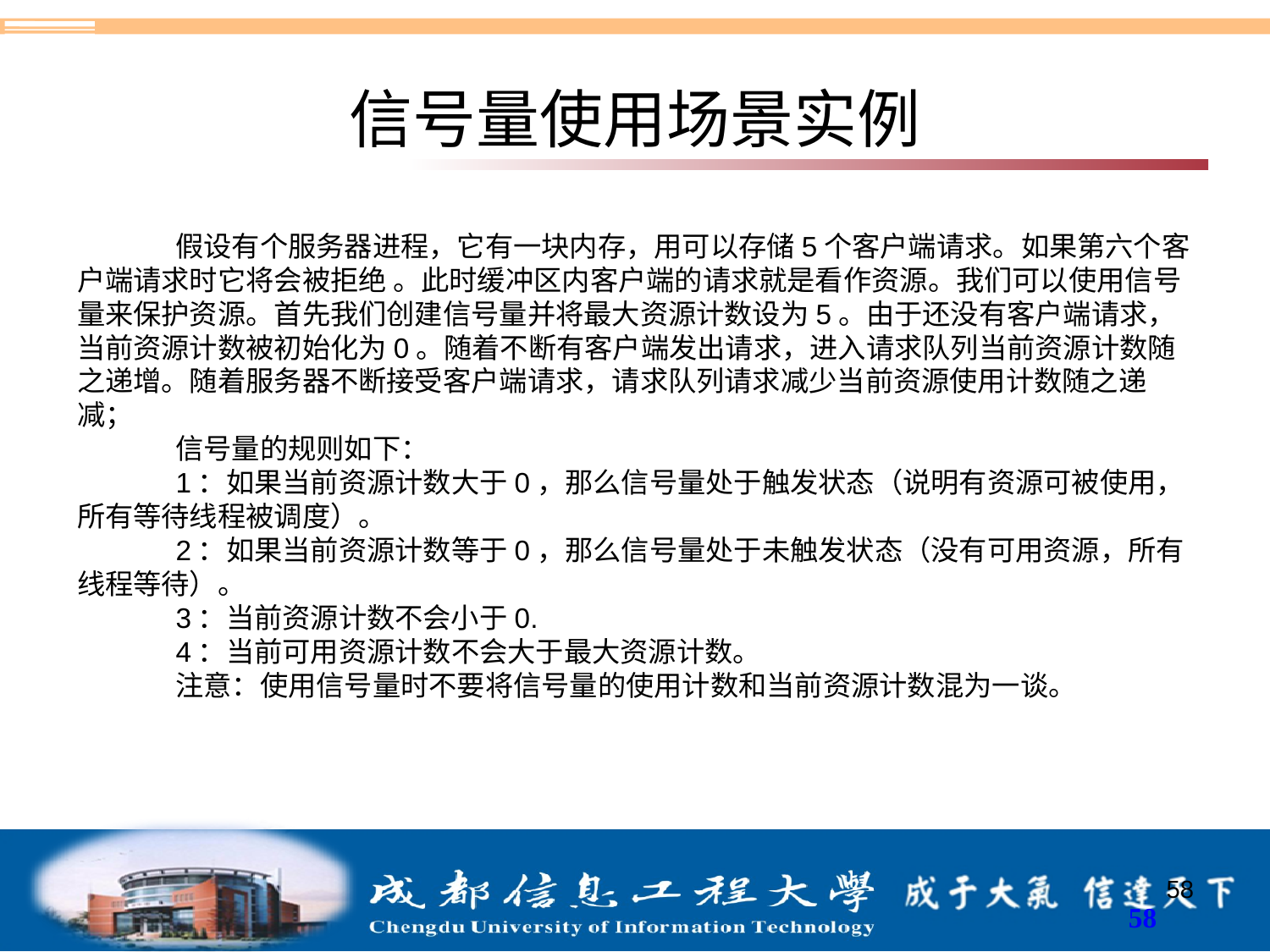

# 信号量使用场景实例
假设有个服务器进程，它有一块内存，用可以存储5个客户端请求。如果第六个客户端请求时它将会被拒绝 。此时缓冲区内客户端的请求就是看作资源。我们可以使用信号量来保护资源。首先我们创建信号量并将最大资源计数设为5。由于还没有客户端请求，当前资源计数被初始化为0。随着不断有客户端发出请求，进入请求队列当前资源计数随之递增。随着服务器不断接受客户端请求，请求队列请求减少当前资源使用计数随之递减；
信号量的规则如下：
1：如果当前资源计数大于0，那么信号量处于触发状态（说明有资源可被使用，所有等待线程被调度）。
2：如果当前资源计数等于0，那么信号量处于未触发状态（没有可用资源，所有线程等待）。
3：当前资源计数不会小于0.
4：当前可用资源计数不会大于最大资源计数。
注意：使用信号量时不要将信号量的使用计数和当前资源计数混为一谈。